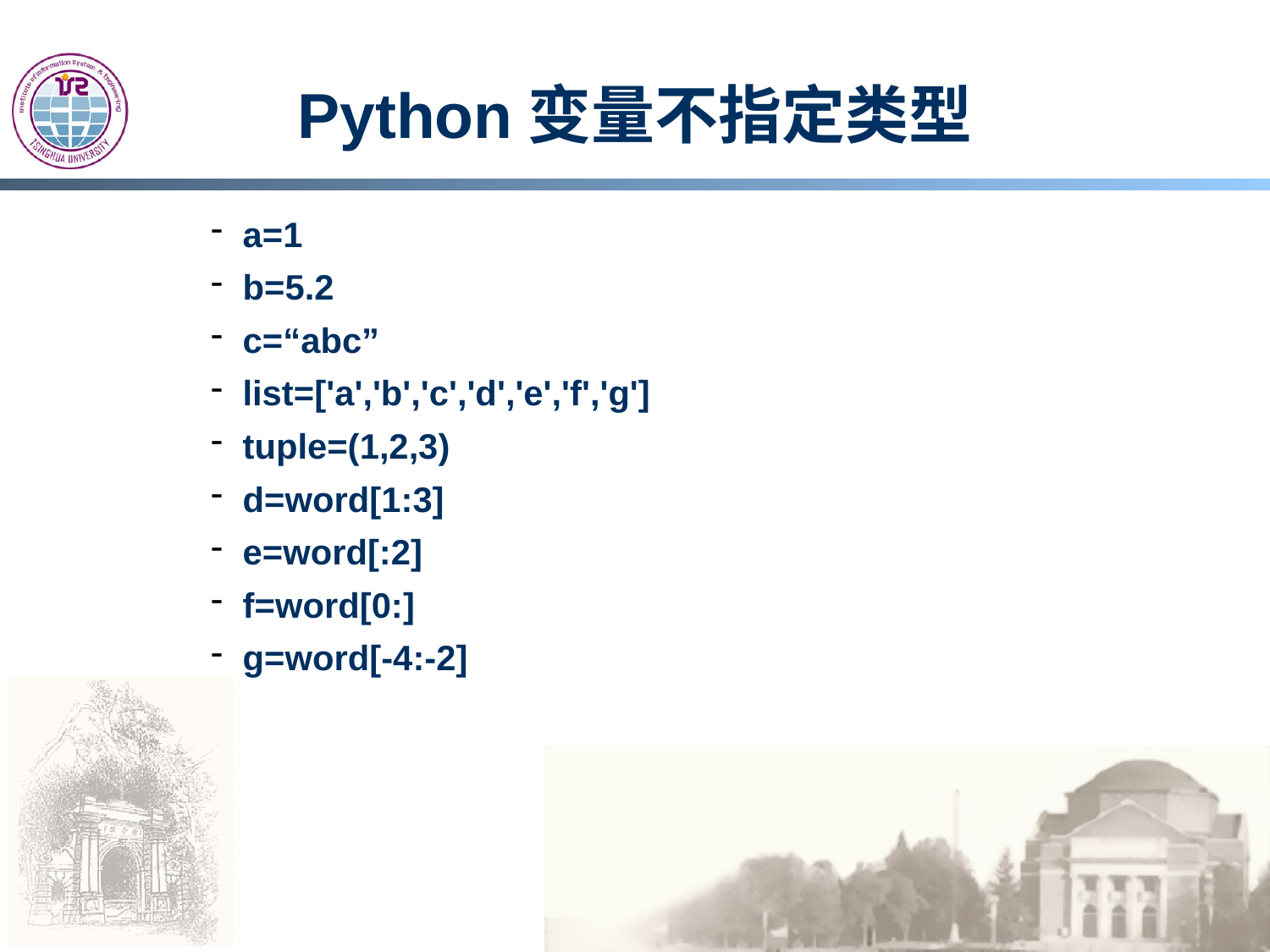

# Python变量不指定类型
a=1
b=5.2
c=“abc”
list=['a','b','c','d','e','f','g']
tuple=(1,2,3)
d=word[1:3]
e=word[:2]
f=word[0:]
g=word[-4:-2]